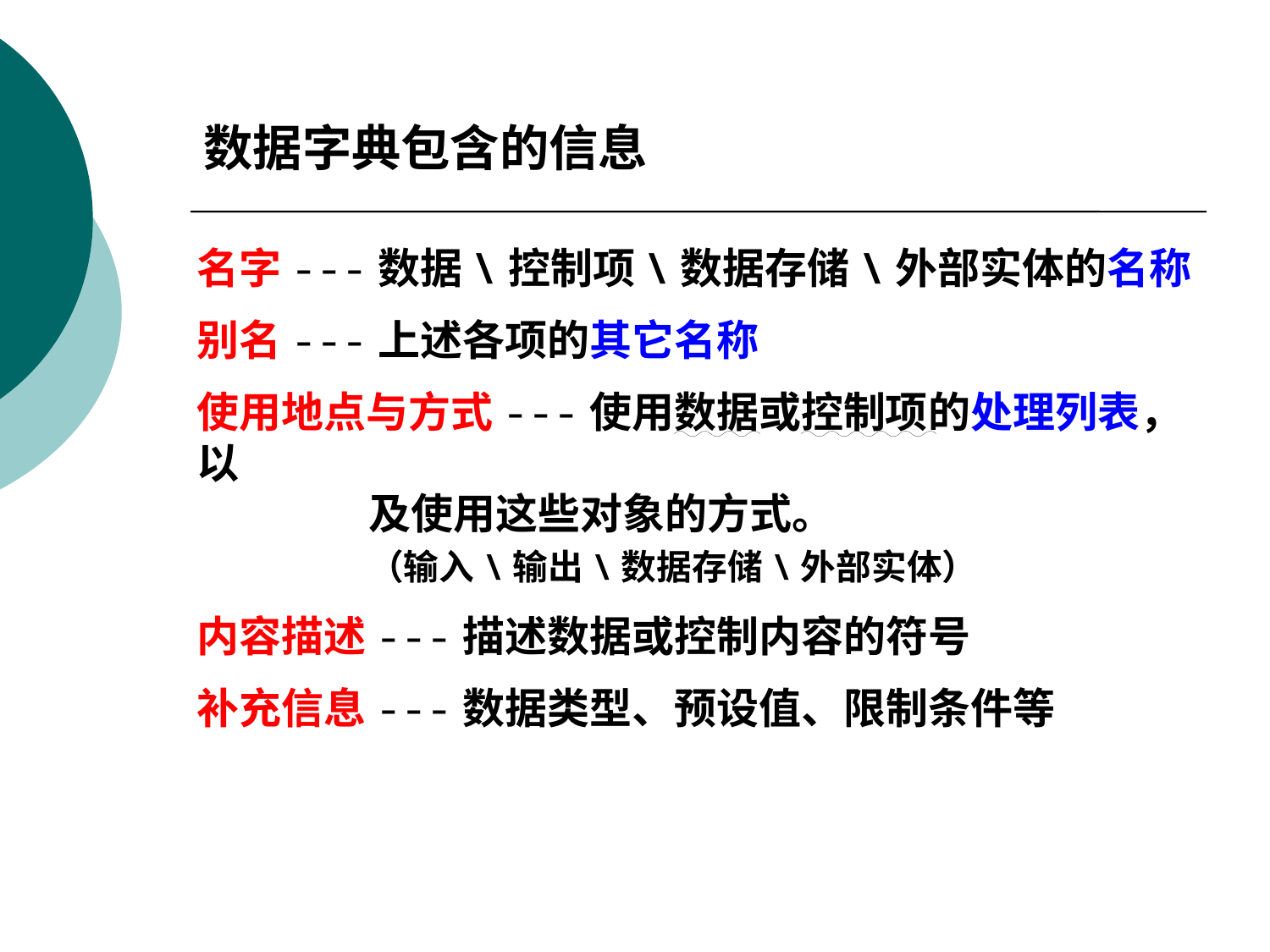

数据字典包含的信息
名字---数据\控制项\数据存储\外部实体的名称
别名---上述各项的其它名称
使用地点与方式---使用数据或控制项的处理列表，以
                 及使用这些对象的方式。
                 （输入\输出\数据存储\外部实体）
内容描述---描述数据或控制内容的符号
补充信息---数据类型、预设值、限制条件等